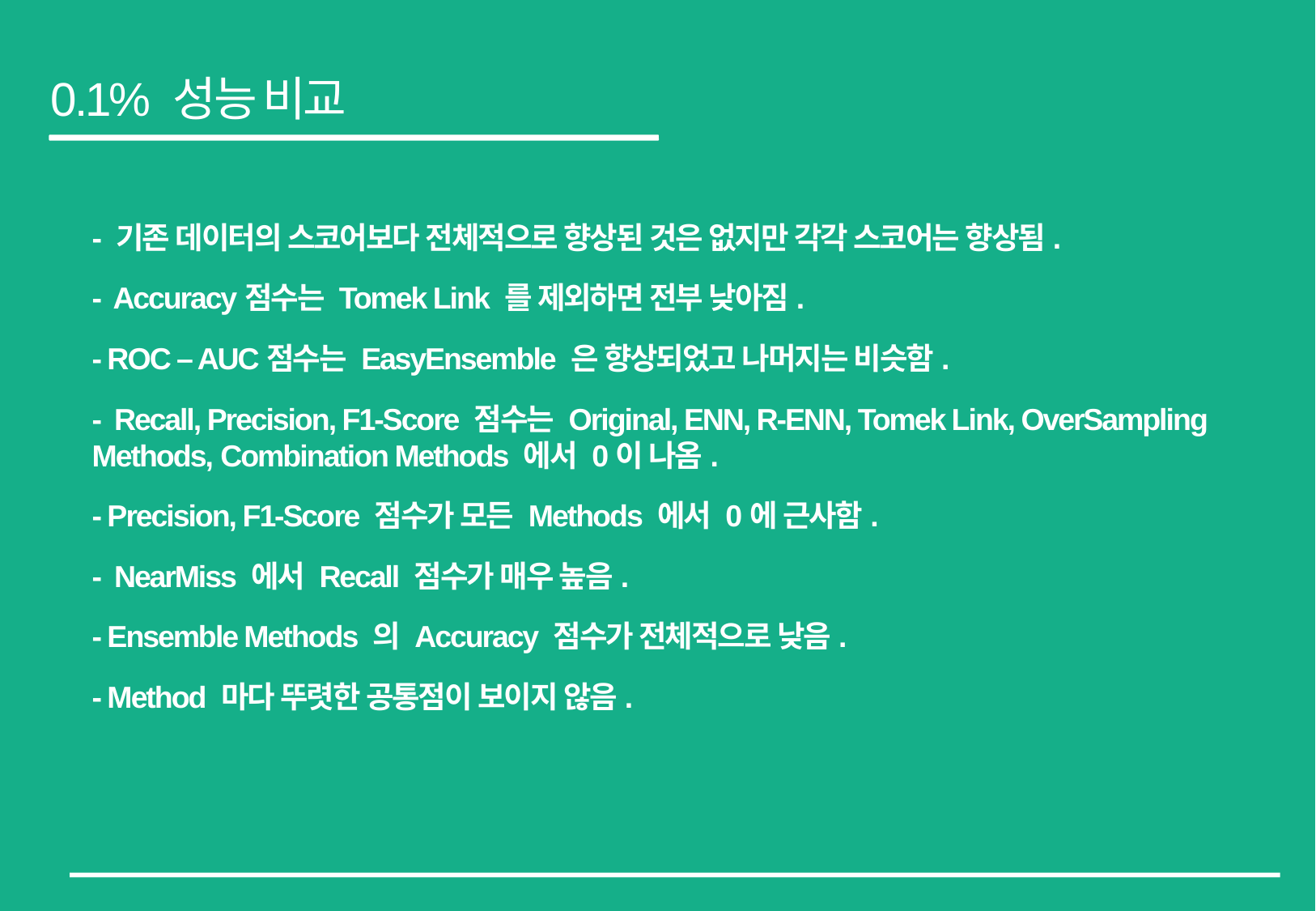

0.1% 성능 비교

- 기존 데이터의 스코어보다 전체적으로 향상된 것은 없지만 각각 스코어는 향상됨.
-  Accuracy점수는 Tomek Link 를 제외하면 전부 낮아짐.
- ROC – AUC점수는 EasyEnsemble 은 향상되었고 나머지는 비슷함.
-  Recall, Precision, F1-Score 점수는 Original, ENN, R-ENN, Tomek Link, OverSampling Methods, Combination Methods 에서 0이 나옴.
- Precision, F1-Score 점수가 모든 Methods 에서 0에 근사함.
-  NearMiss 에서 Recall 점수가 매우 높음.
- Ensemble Methods 의 Accuracy 점수가 전체적으로 낮음.
- Method 마다 뚜렷한 공통점이 보이지 않음.